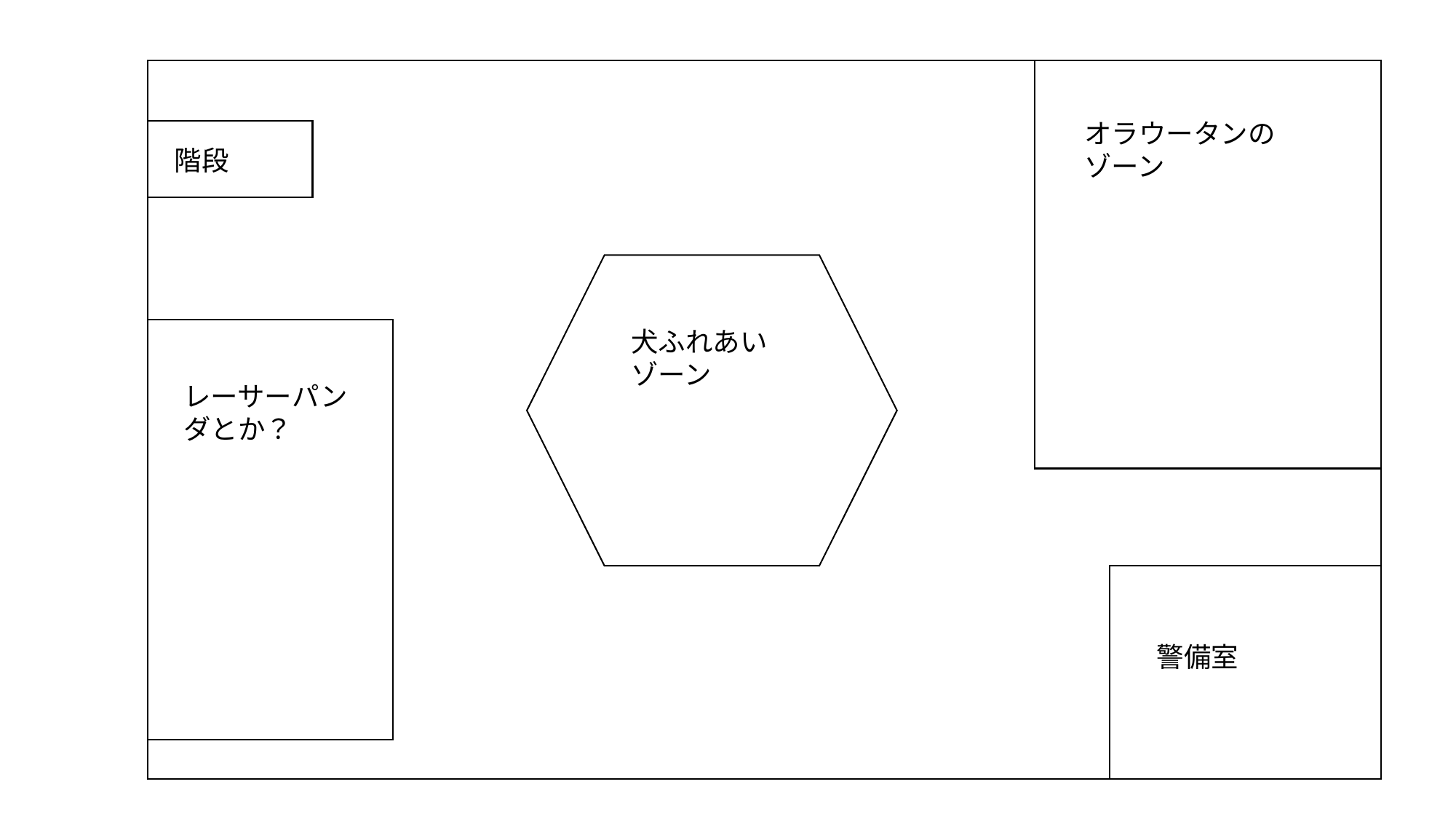

オラウータンのゾーン

階段

犬ふれあいゾーン
レーサーパンダとか？

警備室